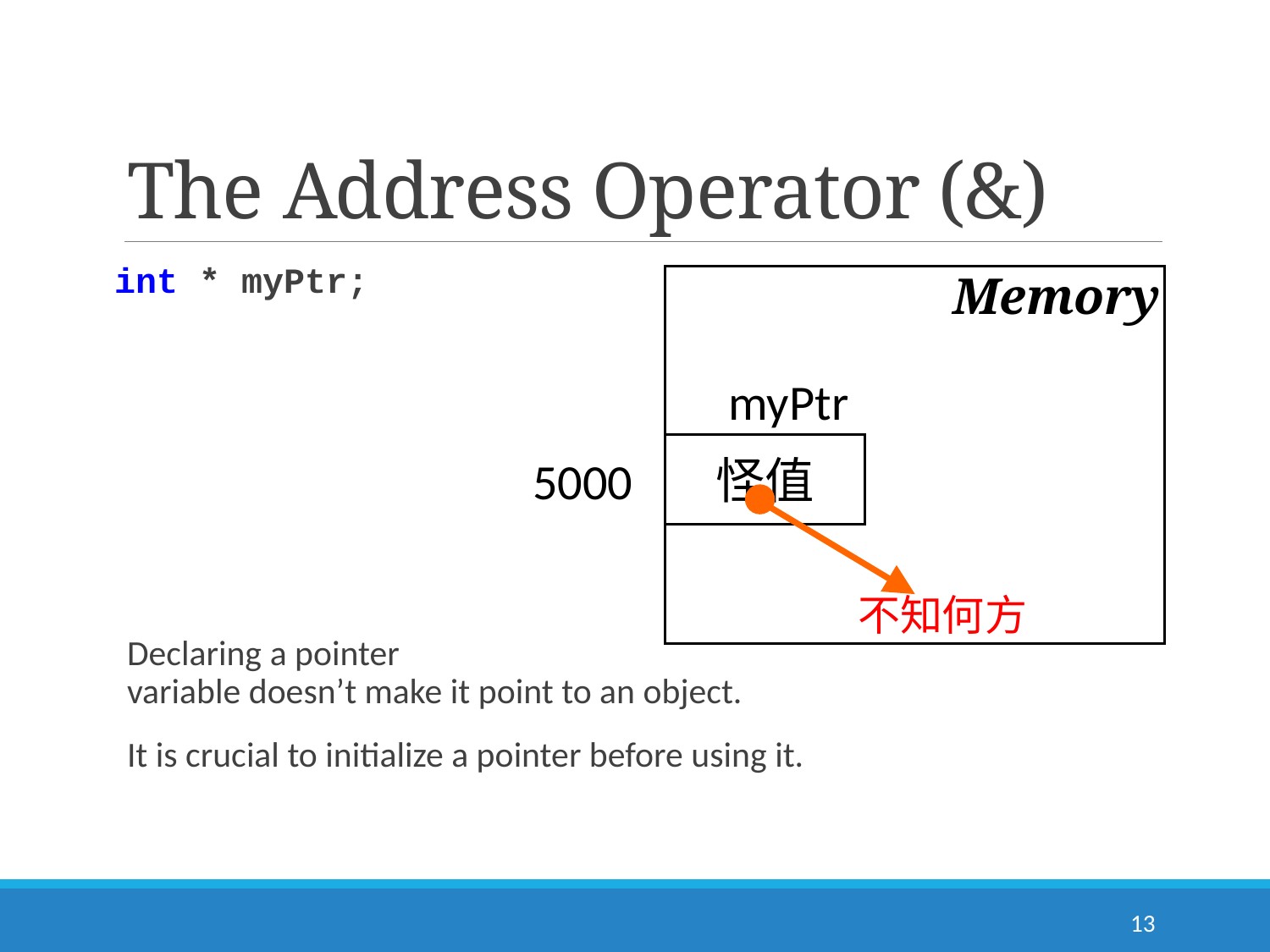

# The Address Operator (&)
int * myPtr;

Declaring a pointer
variable doesn’t make it point to an object.
It is crucial to initialize a pointer before using it.
Memory

myPtr
怪值
5000

不知何方
13